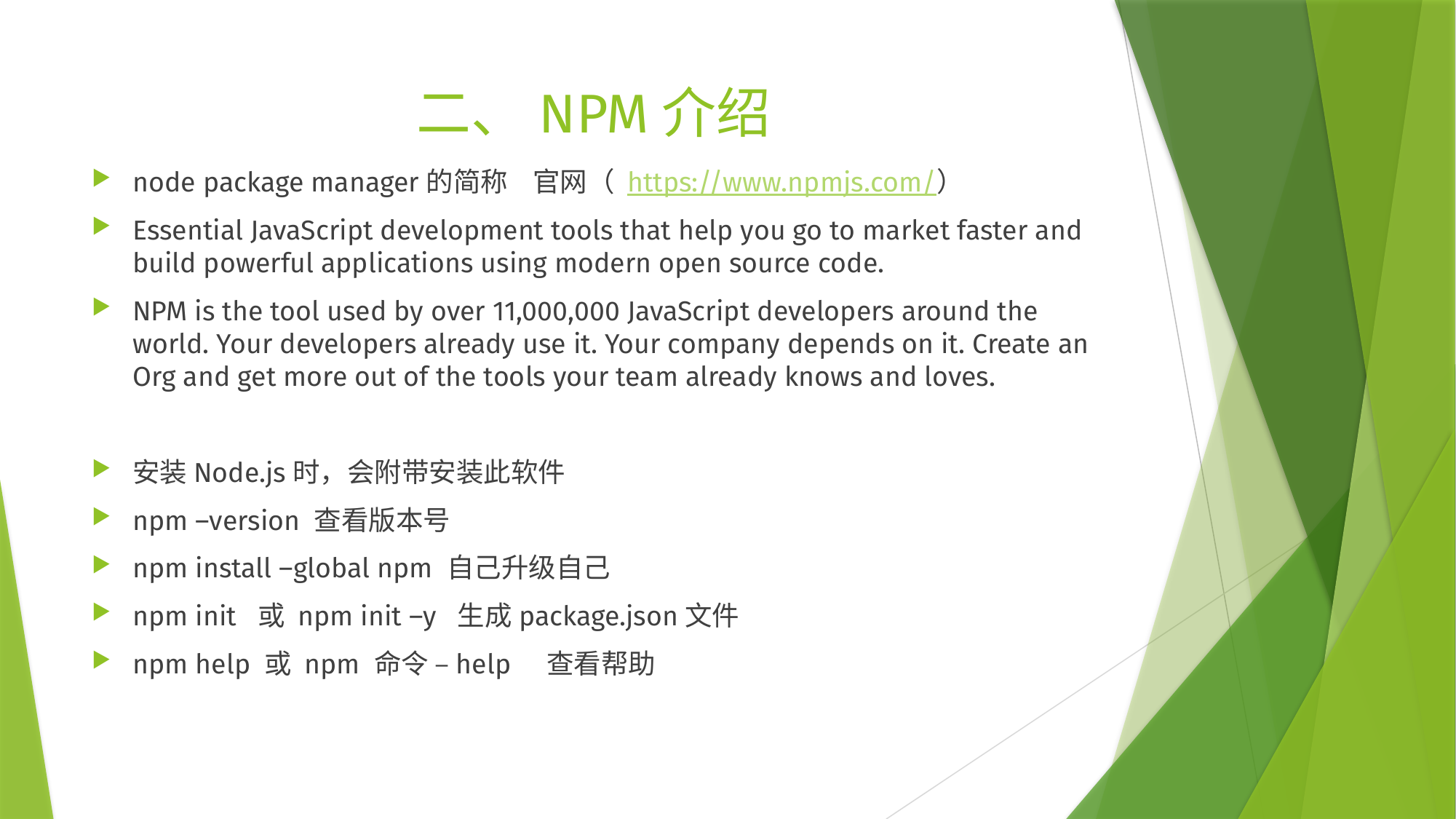

# 二、NPM介绍
node package manager的简称    官网（ https://www.npmjs.com/）
Essential JavaScript development tools that help you go to market faster and build powerful applications using modern open source code.
NPM is the tool used by over 11,000,000 JavaScript developers around the world. Your developers already use it. Your company depends on it. Create an Org and get more out of the tools your team already knows and loves.

安装Node.js时，会附带安装此软件
npm –version 查看版本号
npm install –global npm 自己升级自己
npm init  或 npm init –y  生成package.json文件
npm help 或 npm 命令 –help    查看帮助